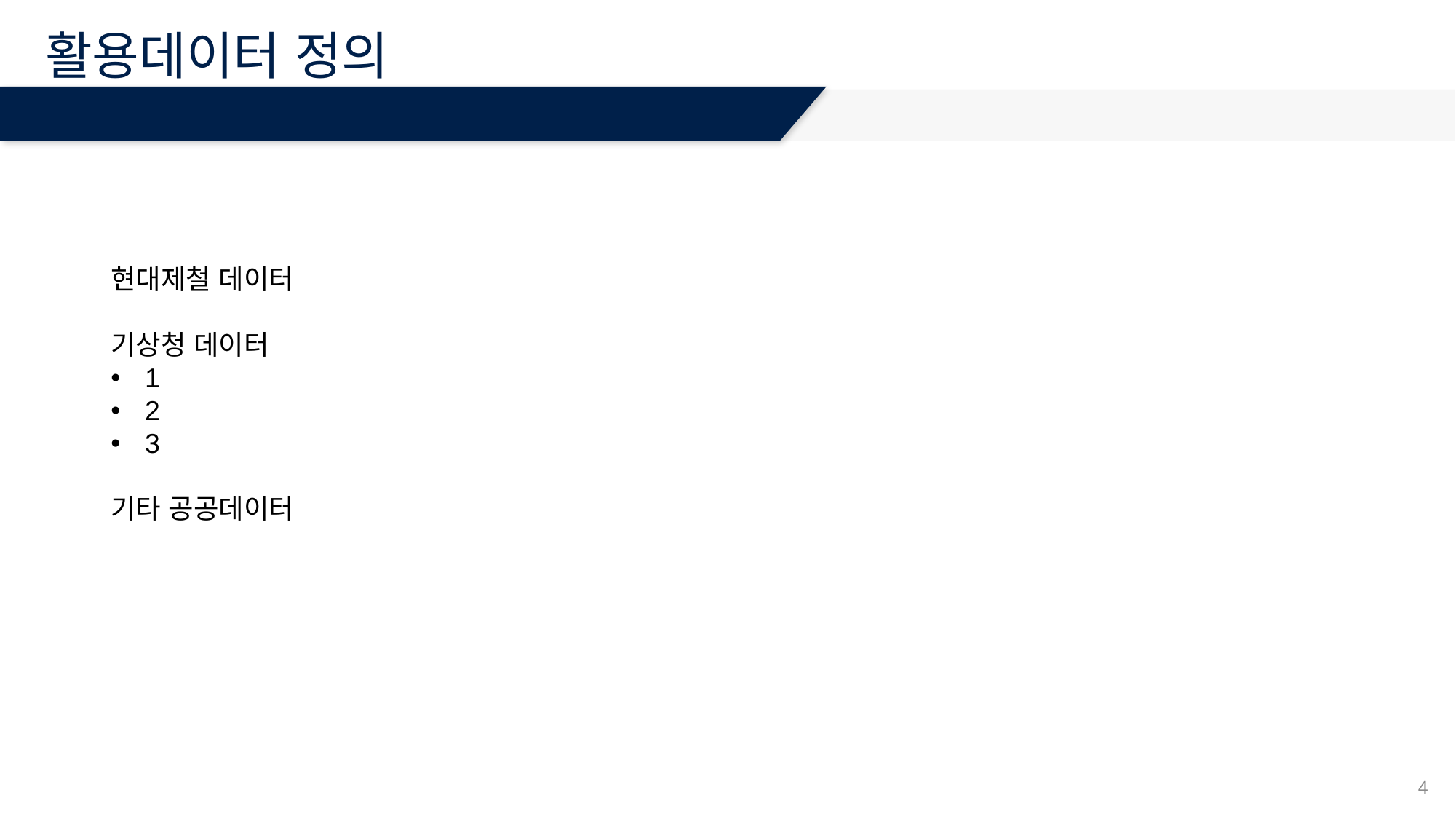

# 활용데이터 정의
현대제철 데이터

기상청 데이터
1
2
3

기타 공공데이터
4